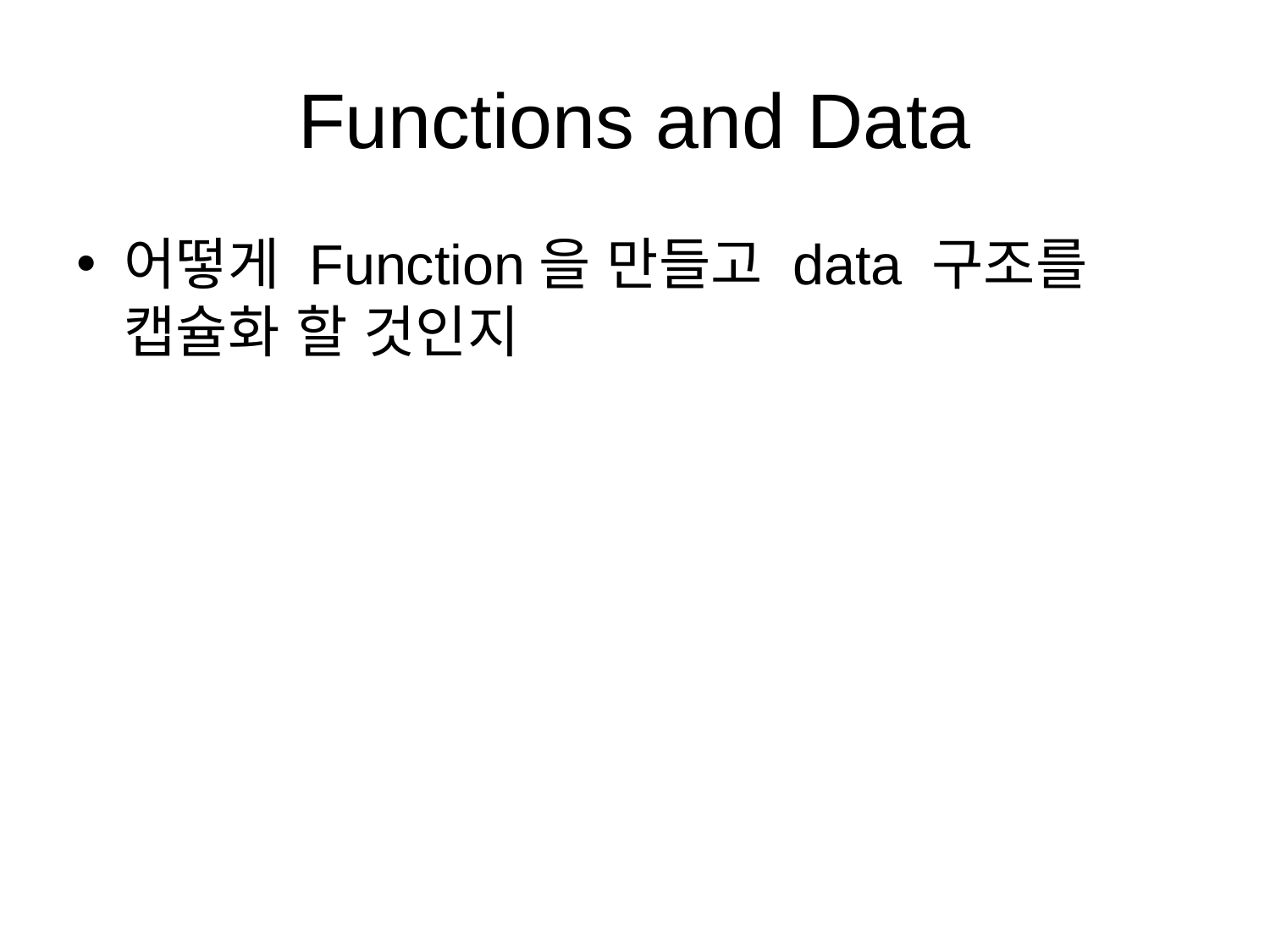

# Functions and Data
어떻게 Function을 만들고 data 구조를 캡슐화 할 것인지